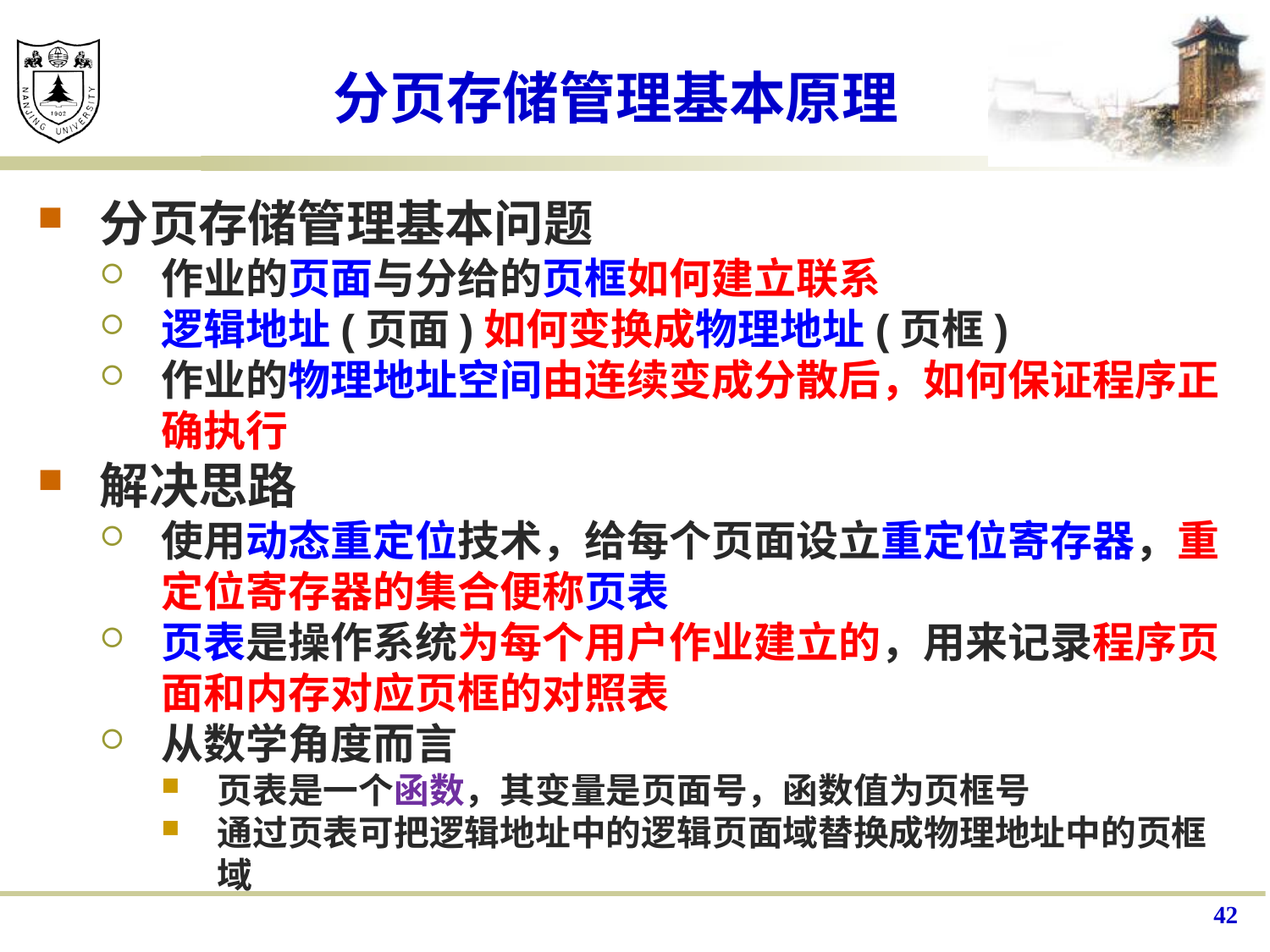

# 分页存储管理基本原理
分页存储管理基本问题
作业的页面与分给的页框如何建立联系
逻辑地址(页面)如何变换成物理地址(页框)
作业的物理地址空间由连续变成分散后，如何保证程序正确执行
解决思路
使用动态重定位技术，给每个页面设立重定位寄存器，重定位寄存器的集合便称页表
页表是操作系统为每个用户作业建立的，用来记录程序页面和内存对应页框的对照表
从数学角度而言
页表是一个函数，其变量是页面号，函数值为页框号
通过页表可把逻辑地址中的逻辑页面域替换成物理地址中的页框域
42